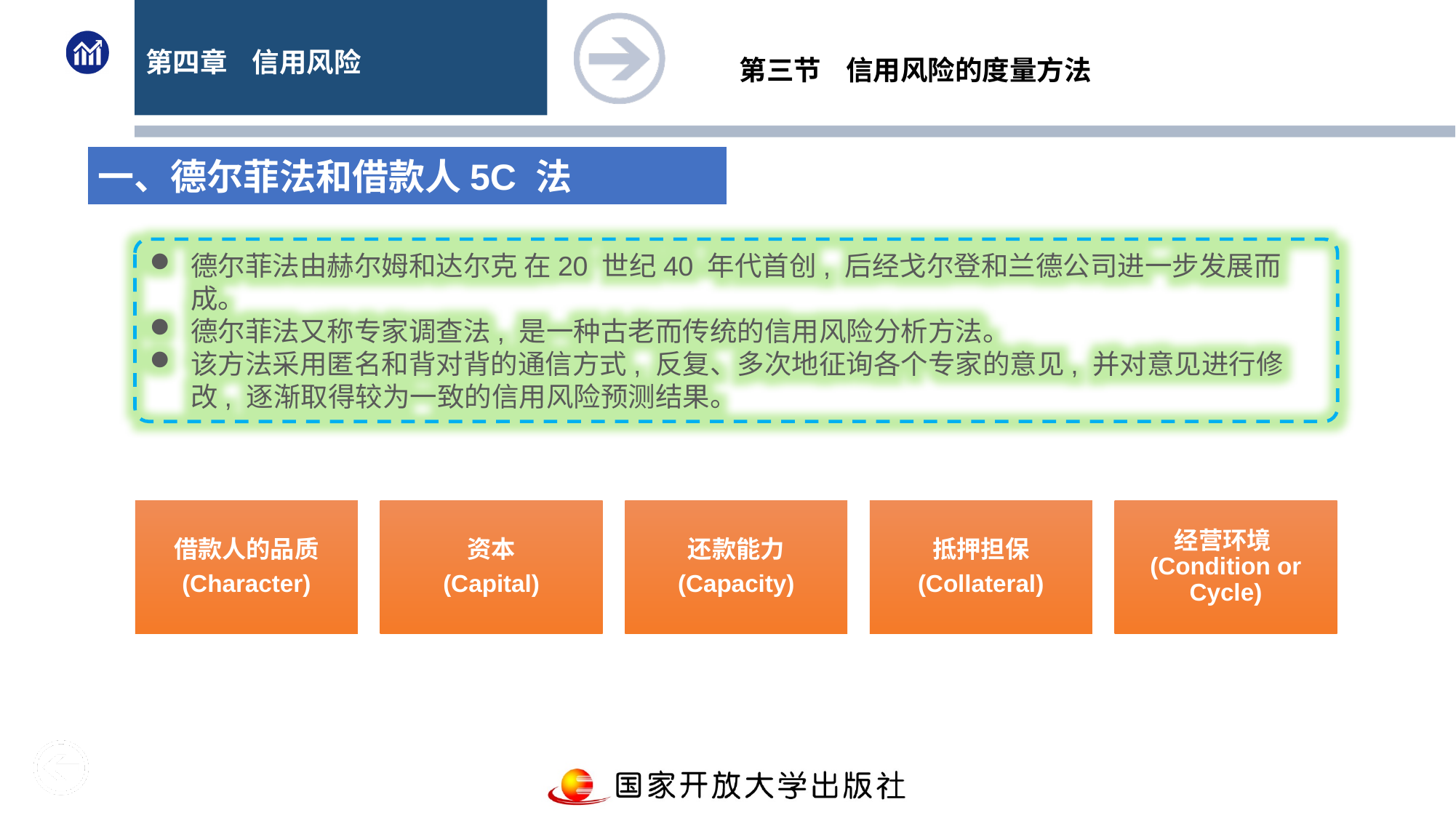

第三节    信用风险的度量方法
第四章    信用风险
一、德尔菲法和借款人5C 法
德尔菲法由赫尔姆和达尔克 在20 世纪40 年代首创, 后经戈尔登和兰德公司进一步发展而成。
德尔菲法又称专家调查法, 是一种古老而传统的信用风险分析方法。
该方法采用匿名和背对背的通信方式, 反复、多次地征询各个专家的意见, 并对意见进行修改, 逐渐取得较为一致的信用风险预测结果。
借款人的品质
(Character)
资本
(Capital)
还款能力
(Capacity)
抵押担保
(Collateral)
经营环境(Condition or Cycle)